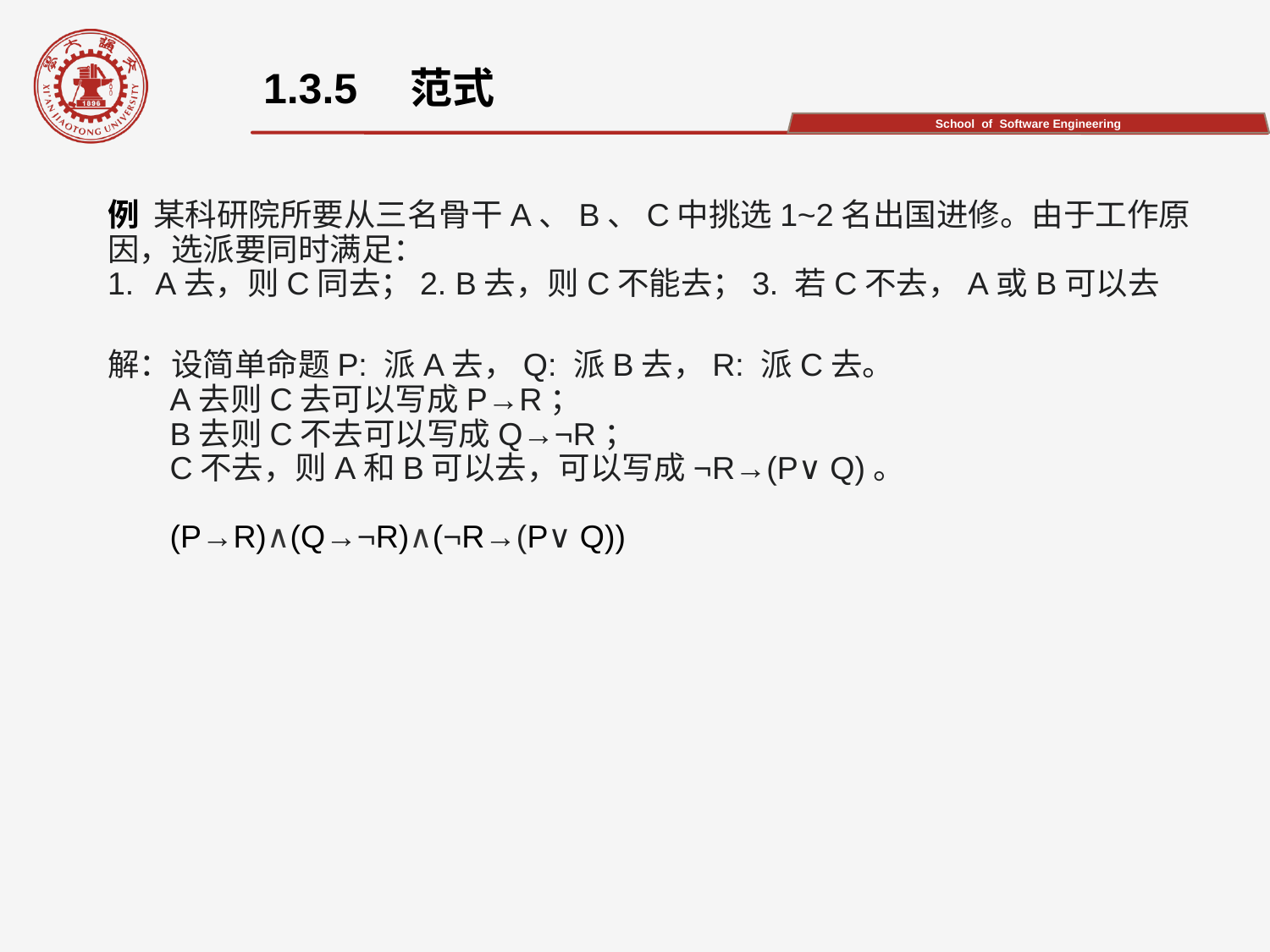

1.3.5　范式
例  某科研院所要从三名骨干A、B、C中挑选1~2名出国进修。由于工作原因，选派要同时满足：
A去，则C同去；2. B去，则C不能去；3. 若C不去，A或B可以去

解：设简单命题P: 派A去，Q: 派B去，R: 派C去。
       A去则C去可以写成P→R；
       B去则C不去可以写成Q→¬R；
       C不去，则A和B可以去，可以写成¬R→(P∨Q)。

       (P→R)∧(Q→¬R)∧(¬R→(P∨Q))